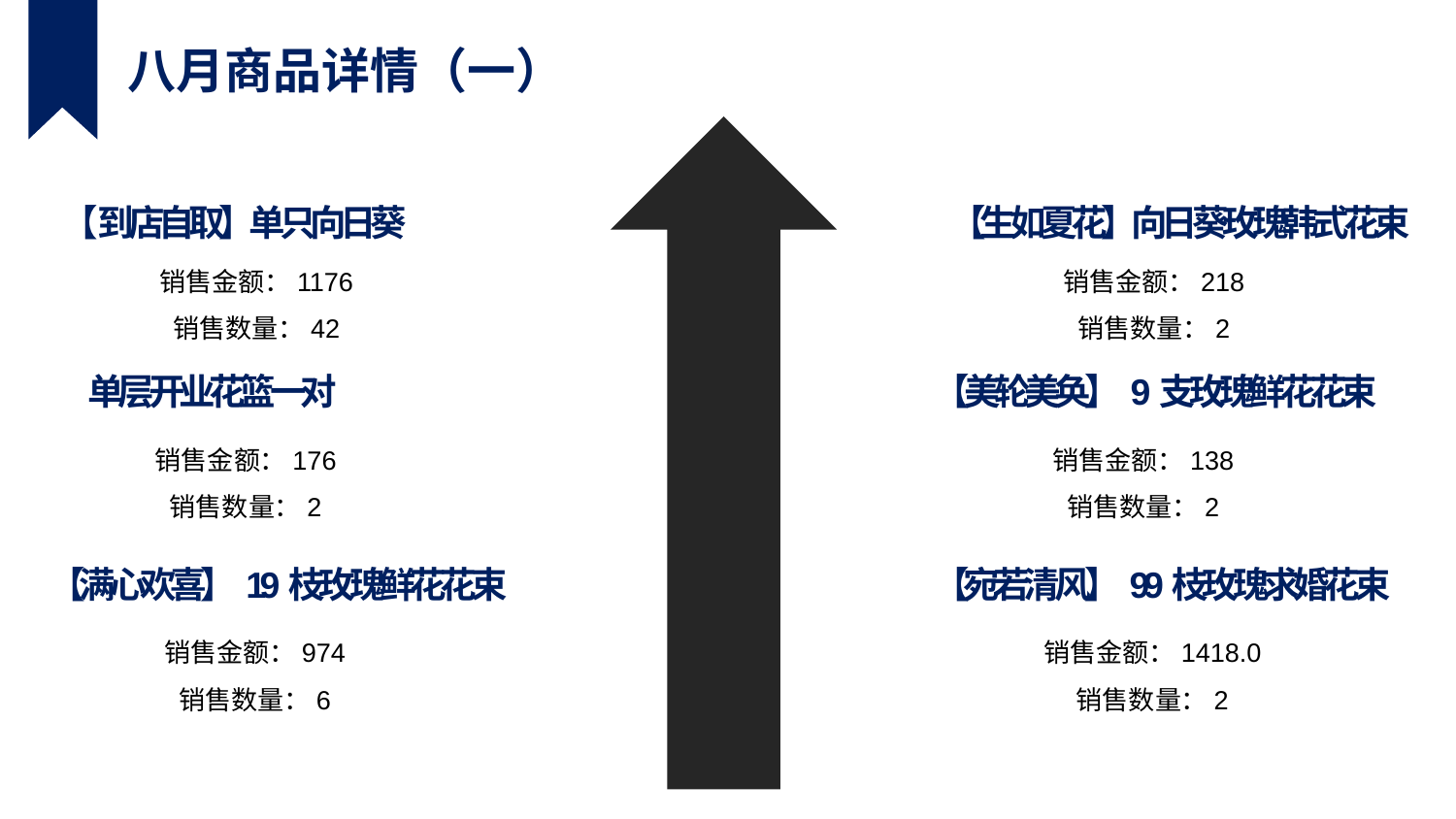

八月商品详情（一）

【到店自取】单只向日葵
【生如夏花】向日葵玫瑰韩式花束
销售金额：1176
销售数量：42
销售金额：218
销售数量：2
单层开业花篮一对
【美轮美奂】9支玫瑰鲜花花束
销售金额：176
销售数量：2
销售金额：138
销售数量：2
【满心欢喜】19枝玫瑰鲜花花束
【宛若清风】99枝玫瑰求婚花束
销售金额：974
销售数量：6
销售金额：1418.0
销售数量：2